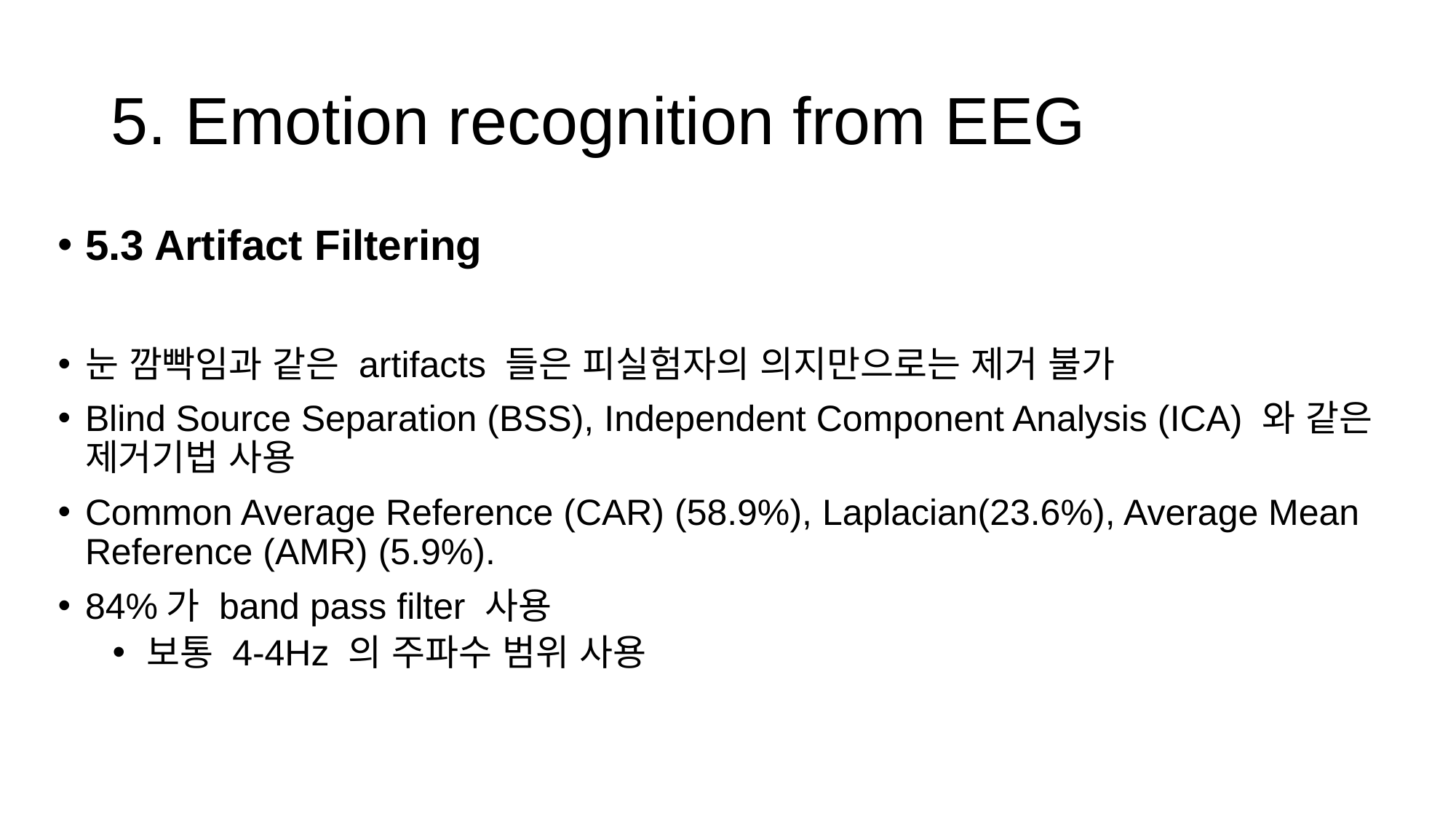

# 5. Emotion recognition from EEG
5.3 Artifact Filtering

눈 깜빡임과 같은 artifacts 들은 피실험자의 의지만으로는 제거 불가
Blind Source Separation (BSS), Independent Component Analysis (ICA) 와 같은 제거기법 사용
Common Average Reference (CAR) (58.9%), Laplacian(23.6%), Average Mean Reference (AMR) (5.9%).
84%가 band pass filter 사용
보통 4-4Hz 의 주파수 범위 사용